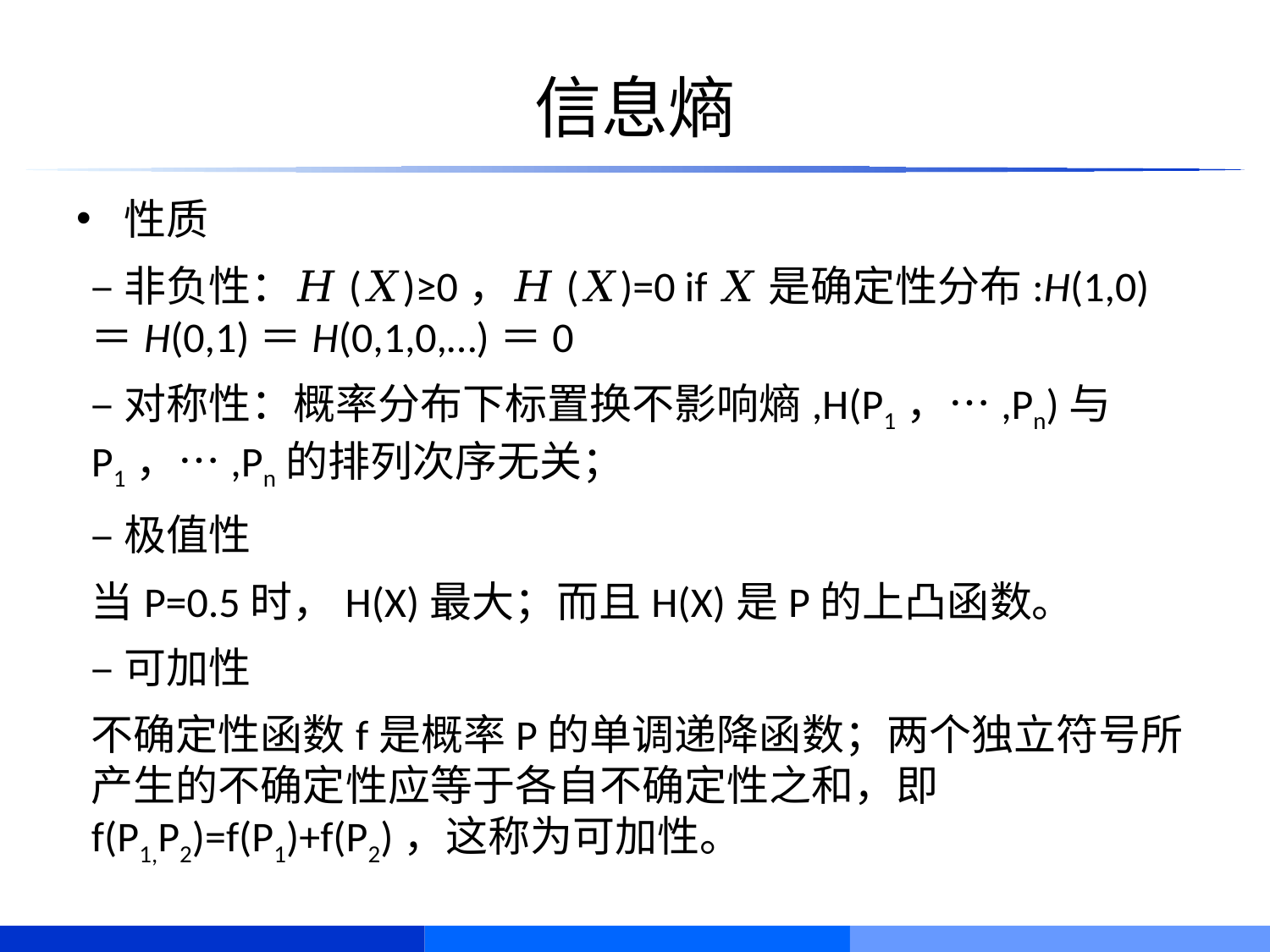

# 信息熵
性质
–非负性：𝐻(𝑋)≥0，𝐻(𝑋)=0 if 𝑋是确定性分布:H(1,0)＝H(0,1)＝H(0,1,0,…)＝0
–对称性：概率分布下标置换不影响熵,H(P1，…,Pn)与P1，…,Pn的排列次序无关；
–极值性
当P=0.5时，H(X)最大；而且H(X)是P的上凸函数。
–可加性
不确定性函数f是概率P的单调递降函数；两个独立符号所产生的不确定性应等于各自不确定性之和，即f(P1,P2)=f(P1)+f(P2)，这称为可加性。